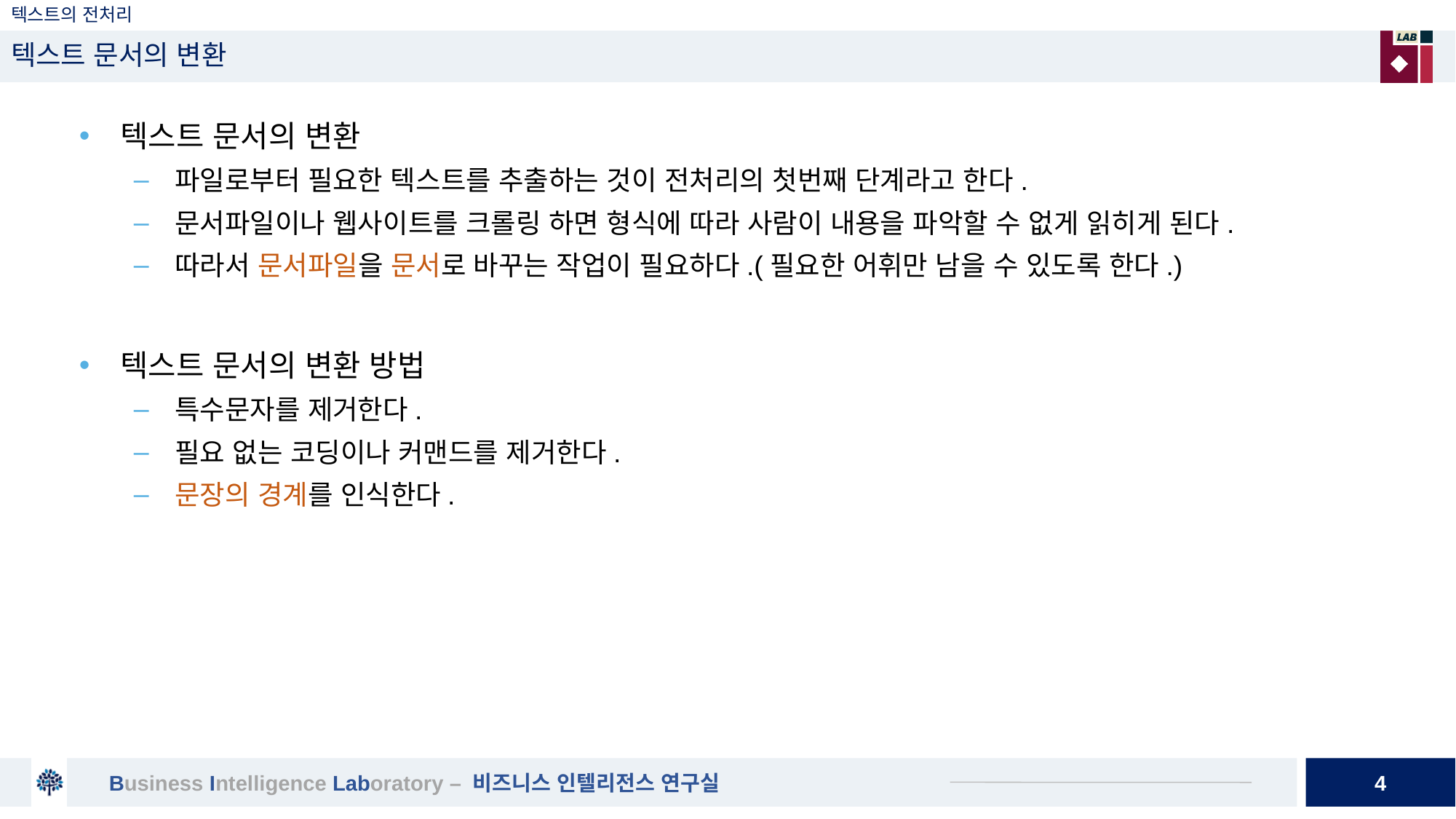

# 텍스트의 전처리
텍스트 문서의 변환
텍스트 문서의 변환
파일로부터 필요한 텍스트를 추출하는 것이 전처리의 첫번째 단계라고 한다.
문서파일이나 웹사이트를 크롤링 하면 형식에 따라 사람이 내용을 파악할 수 없게 읽히게 된다.
따라서 문서파일을 문서로 바꾸는 작업이 필요하다.(필요한 어휘만 남을 수 있도록 한다.)

텍스트 문서의 변환 방법
특수문자를 제거한다.
필요 없는 코딩이나 커맨드를 제거한다.
문장의 경계를 인식한다.
4